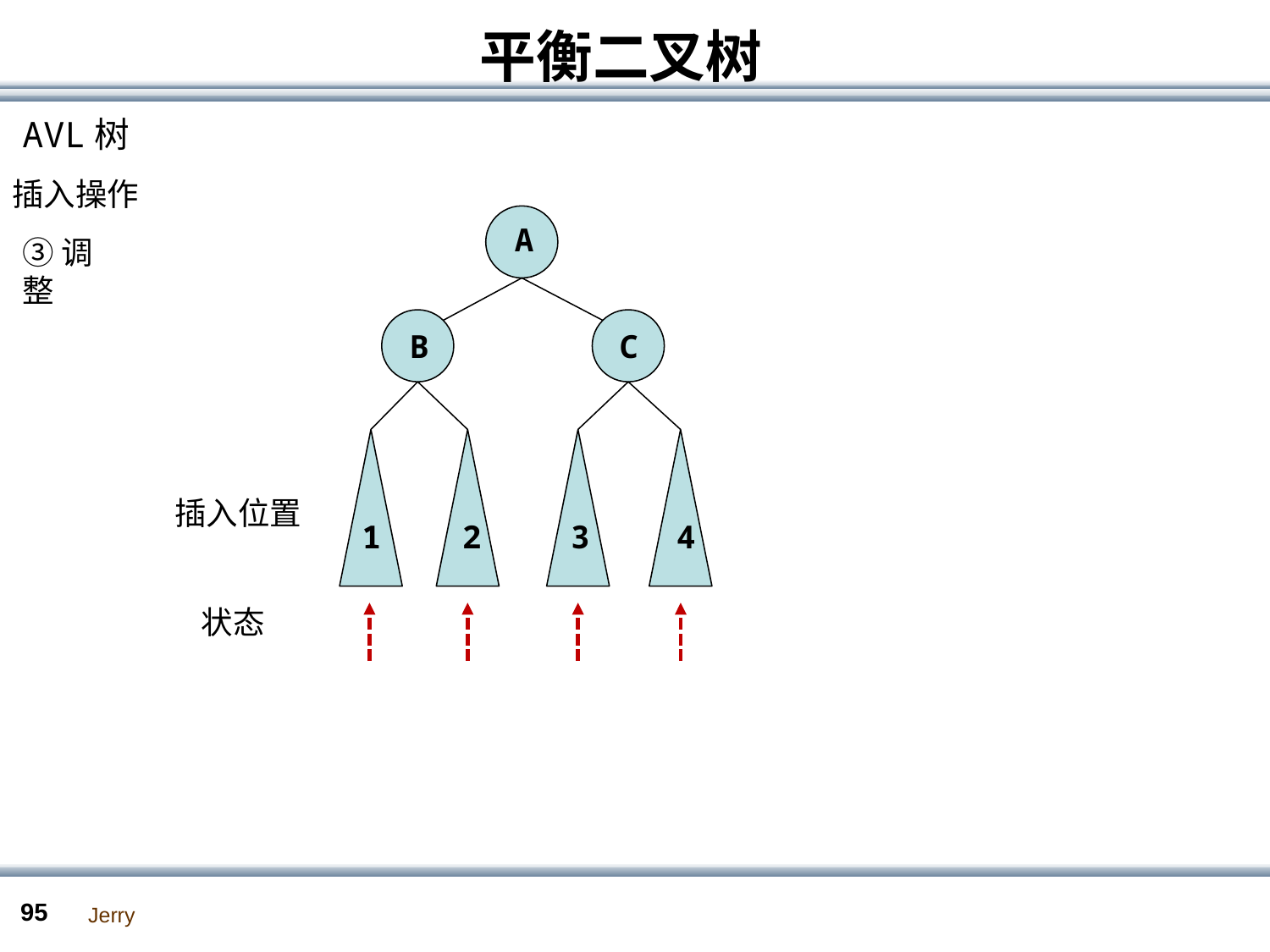

# 平衡二叉树
AVL树
插入操作

A
③调整

B
C

插入位置
1
2
3
4
状态